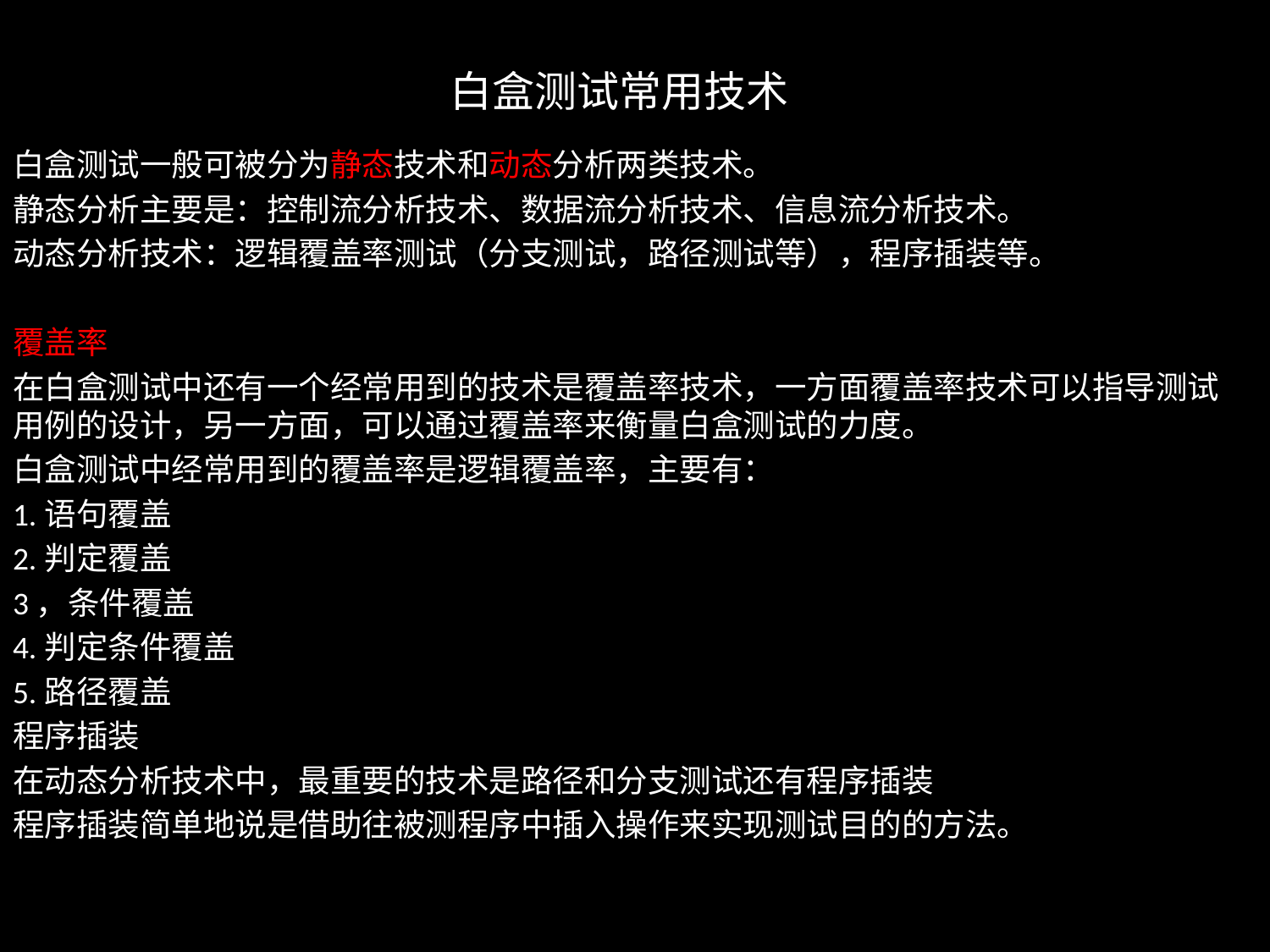

# 白盒测试常用技术
白盒测试一般可被分为静态技术和动态分析两类技术。
静态分析主要是：控制流分析技术、数据流分析技术、信息流分析技术。
动态分析技术：逻辑覆盖率测试（分支测试，路径测试等），程序插装等。

覆盖率
在白盒测试中还有一个经常用到的技术是覆盖率技术，一方面覆盖率技术可以指导测试用例的设计，另一方面，可以通过覆盖率来衡量白盒测试的力度。
白盒测试中经常用到的覆盖率是逻辑覆盖率，主要有：
1.语句覆盖
2.判定覆盖
3，条件覆盖
4.判定条件覆盖
5.路径覆盖
程序插装
在动态分析技术中，最重要的技术是路径和分支测试还有程序插装
程序插装简单地说是借助往被测程序中插入操作来实现测试目的的方法。